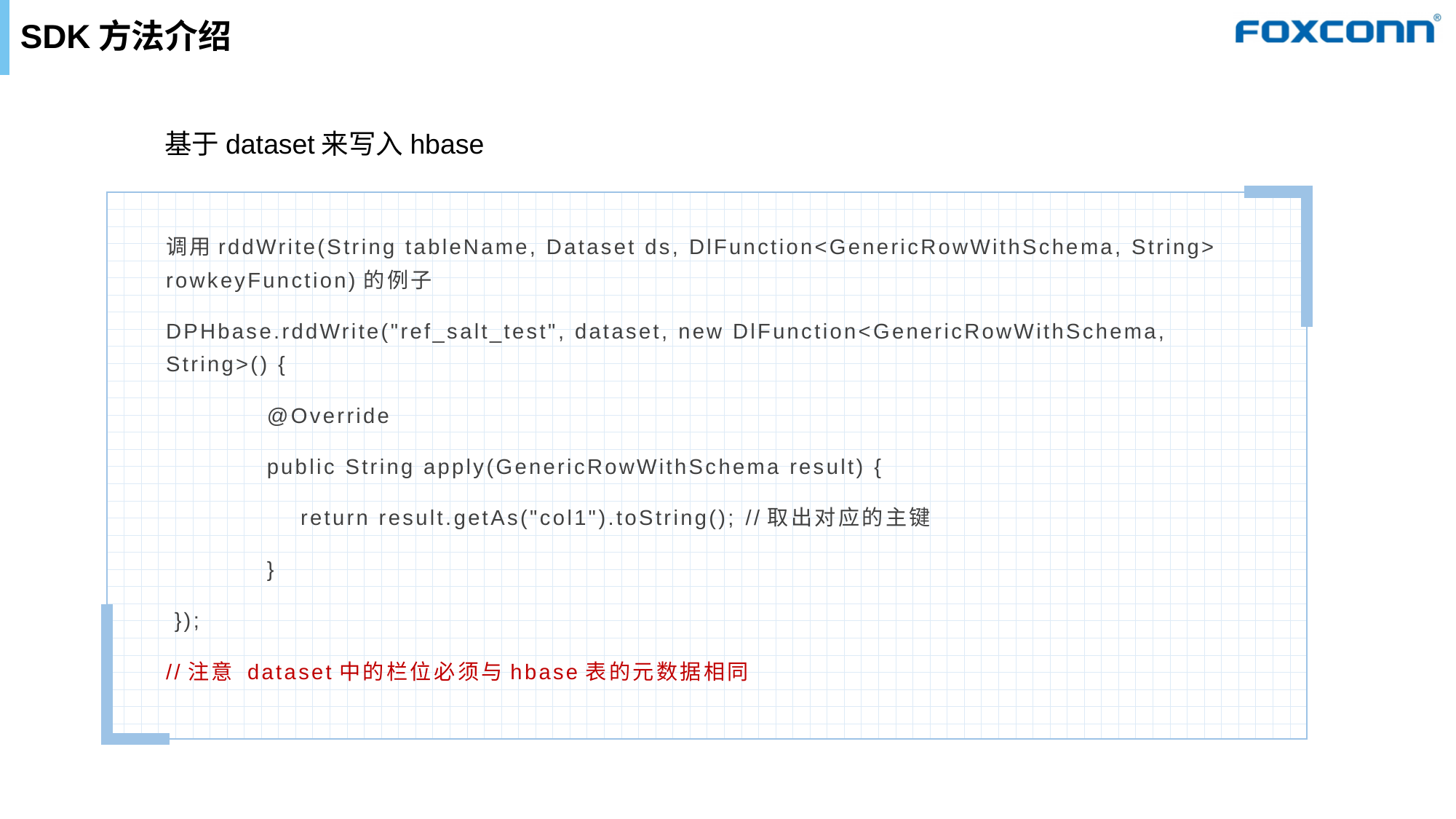

# SDK方法介绍
基于dataset来写入hbase

调用rddWrite(String tableName, Dataset ds, DlFunction<GenericRowWithSchema, String> rowkeyFunction)的例子
DPHbase.rddWrite("ref_salt_test", dataset, new DlFunction<GenericRowWithSchema, String>() {
            @Override
            public String apply(GenericRowWithSchema result) {
                return result.getAs("col1").toString(); //取出对应的主键
            }
 });
//注意 dataset中的栏位必须与hbase表的元数据相同
16